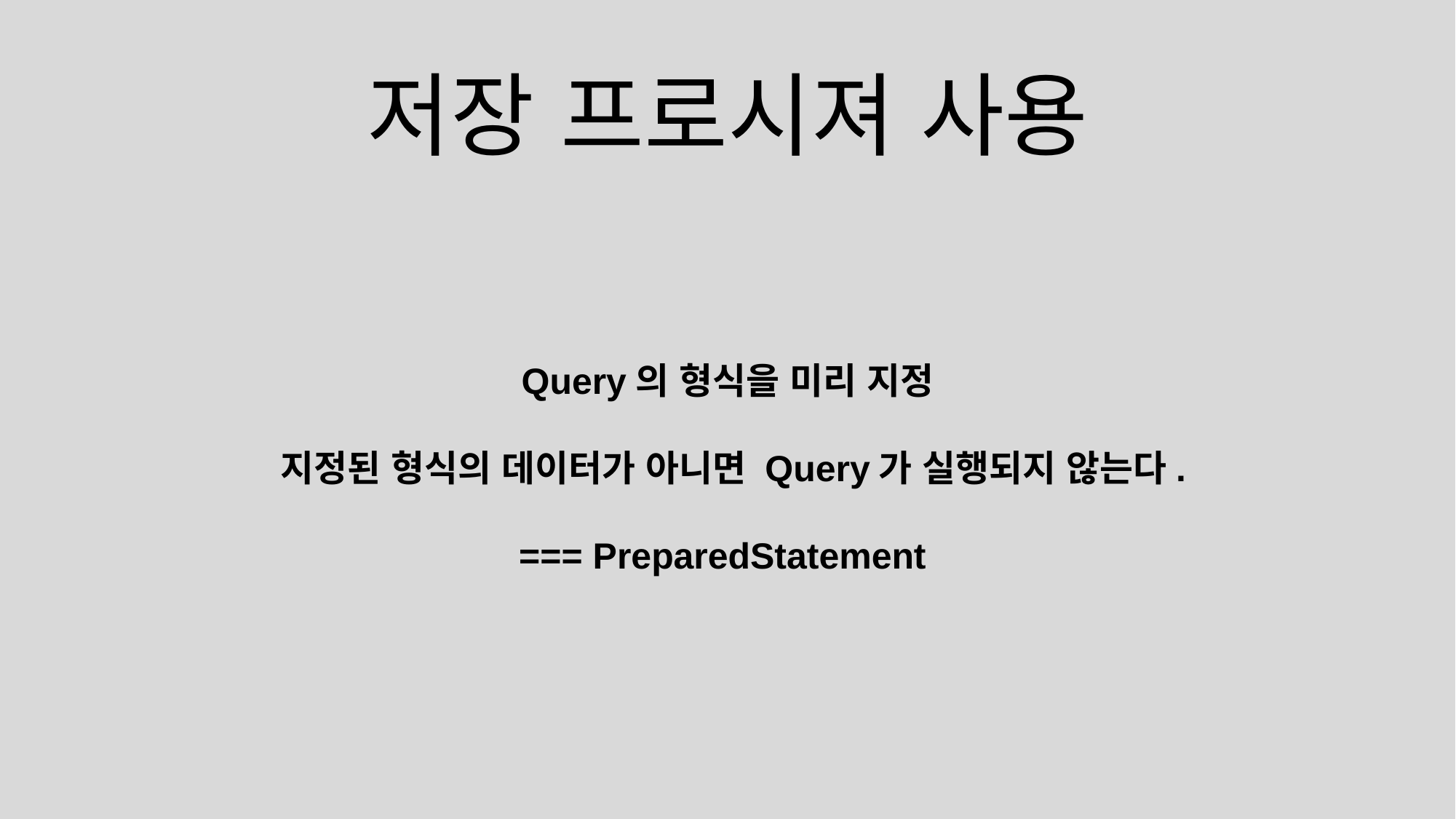

저장 프로시져 사용
Query의 형식을 미리 지정

지정된 형식의 데이터가 아니면 Query가 실행되지 않는다.

=== PreparedStatement